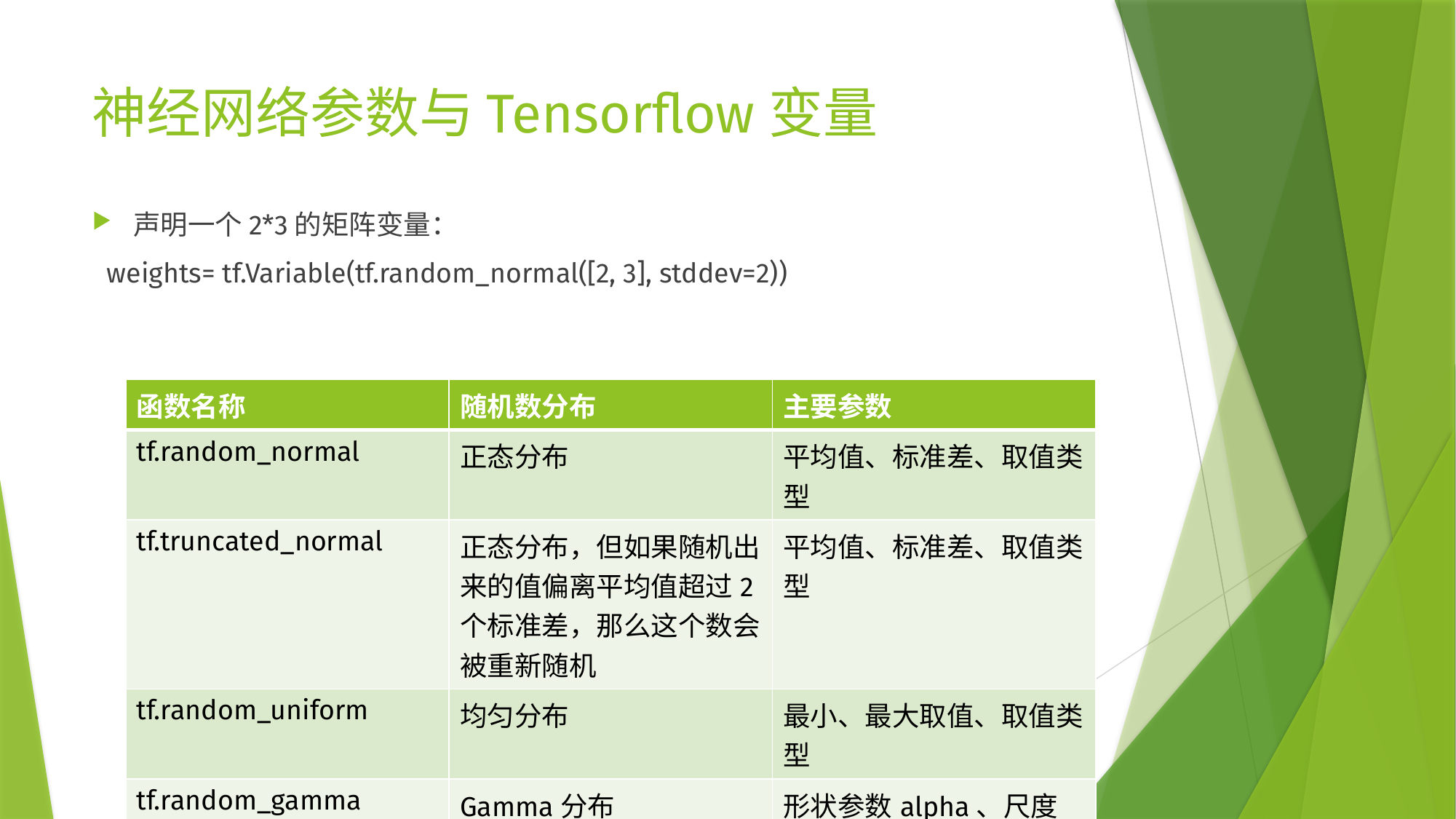

# 神经网络参数与Tensorflow变量
声明一个2*3的矩阵变量：
  weights= tf.Variable(tf.random_normal([2, 3], stddev=2))
| 函数名称 | 随机数分布 | 主要参数 |
| --- | --- | --- |
| tf.random\_normal | 正态分布 | 平均值、标准差、取值类型 |
| tf.truncated\_normal | 正态分布，但如果随机出来的值偏离平均值超过2个标准差，那么这个数会被重新随机 | 平均值、标准差、取值类型 |
| tf.random\_uniform | 均匀分布 | 最小、最大取值、取值类型 |
| tf.random\_gamma | Gamma分布 | 形状参数alpha、尺度参数beta、取值类型 |